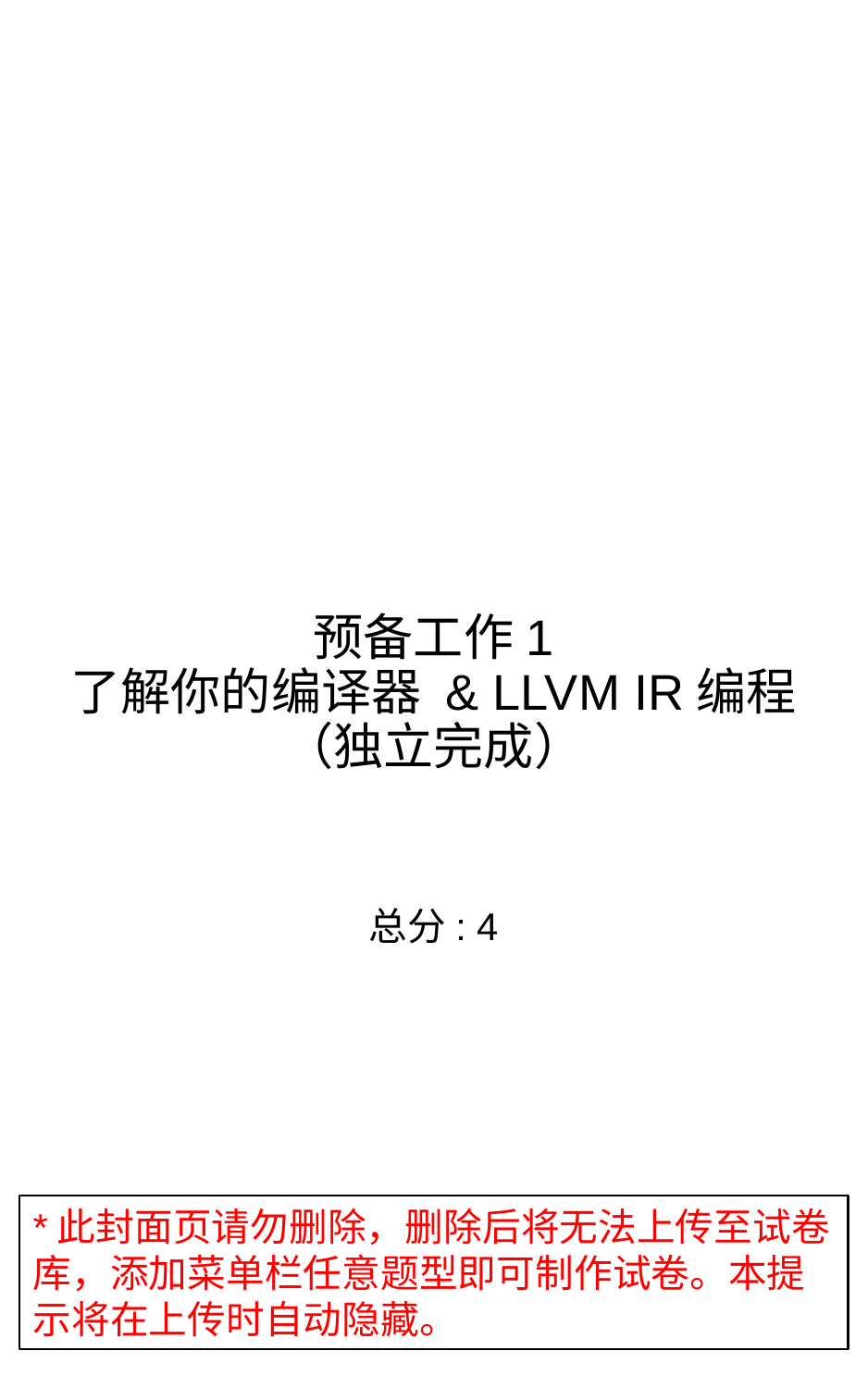

# 预备工作1 了解你的编译器 & LLVM IR编程 （独立完成）
总分: 4
*此封面页请勿删除，删除后将无法上传至试卷库，添加菜单栏任意题型即可制作试卷。本提示将在上传时自动隐藏。